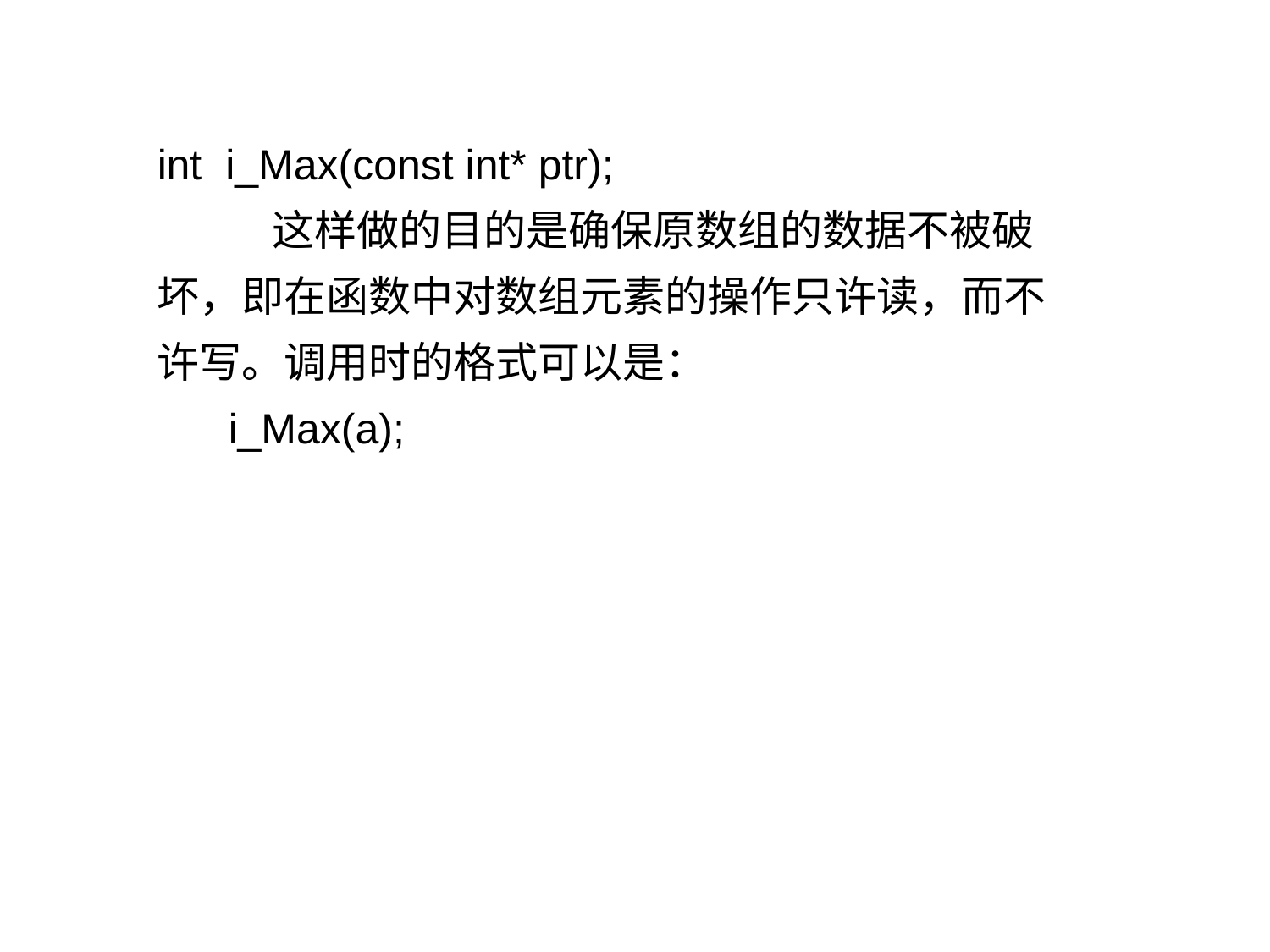

int  i_Max(const int* ptr);
           这样做的目的是确保原数组的数据不被破坏，即在函数中对数组元素的操作只许读，而不许写。调用时的格式可以是：
      i_Max(a);